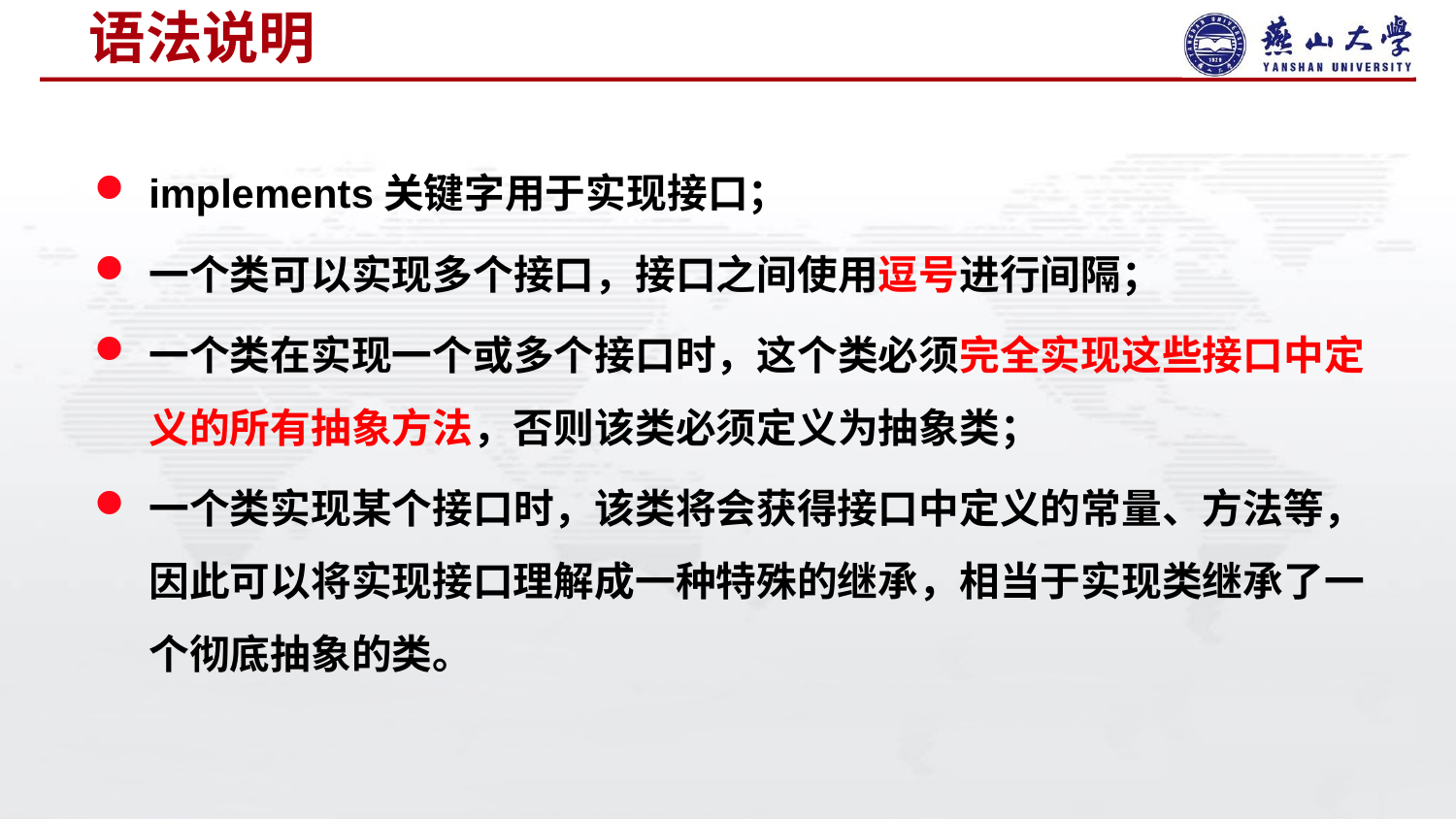

# 语法说明
implements关键字用于实现接口；
一个类可以实现多个接口，接口之间使用逗号进行间隔；
一个类在实现一个或多个接口时，这个类必须完全实现这些接口中定义的所有抽象方法，否则该类必须定义为抽象类；
一个类实现某个接口时，该类将会获得接口中定义的常量、方法等，因此可以将实现接口理解成一种特殊的继承，相当于实现类继承了一个彻底抽象的类。